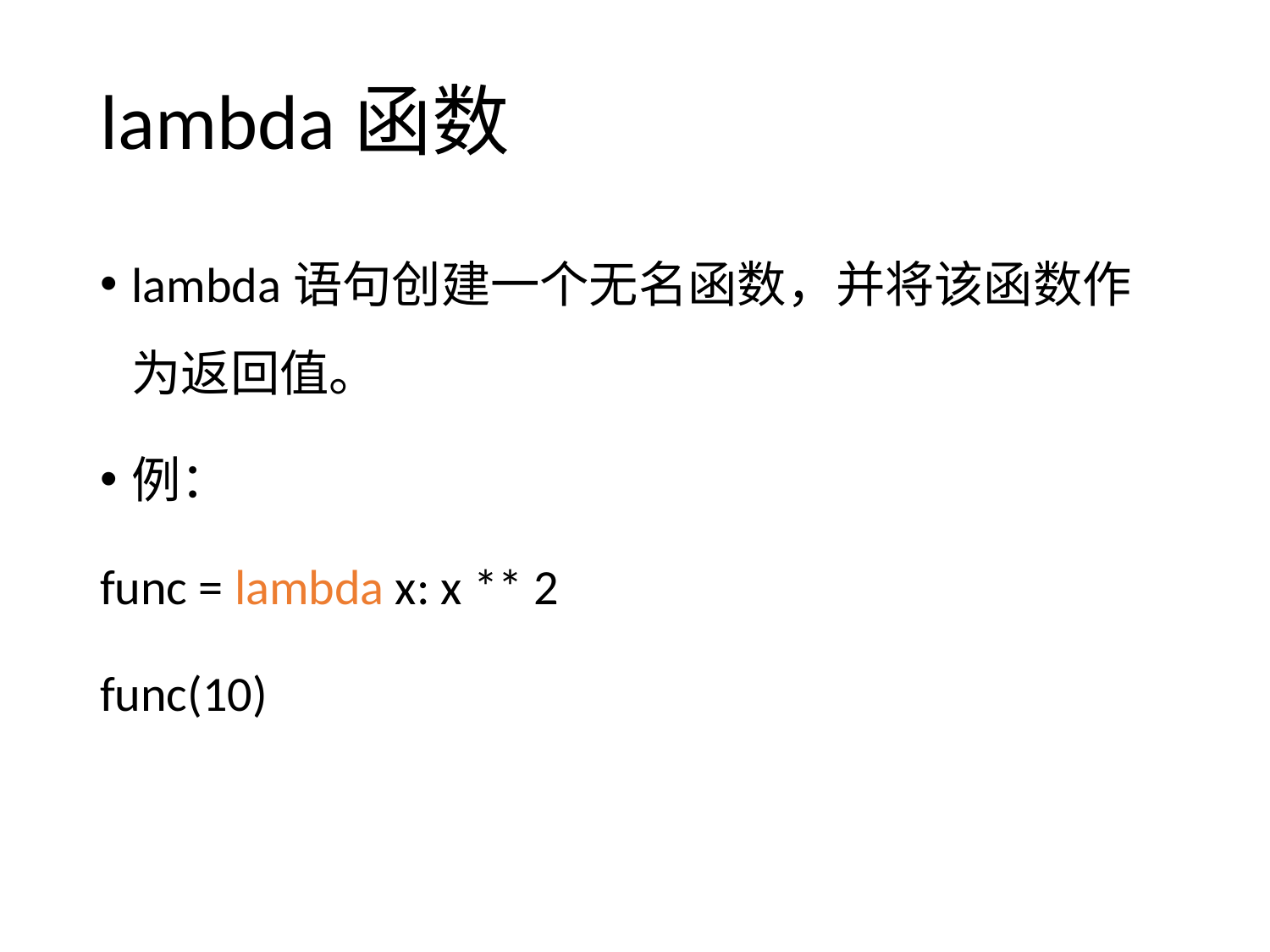

# lambda函数
lambda语句创建一个无名函数，并将该函数作为返回值。
例：
func = lambda x: x ** 2
func(10)